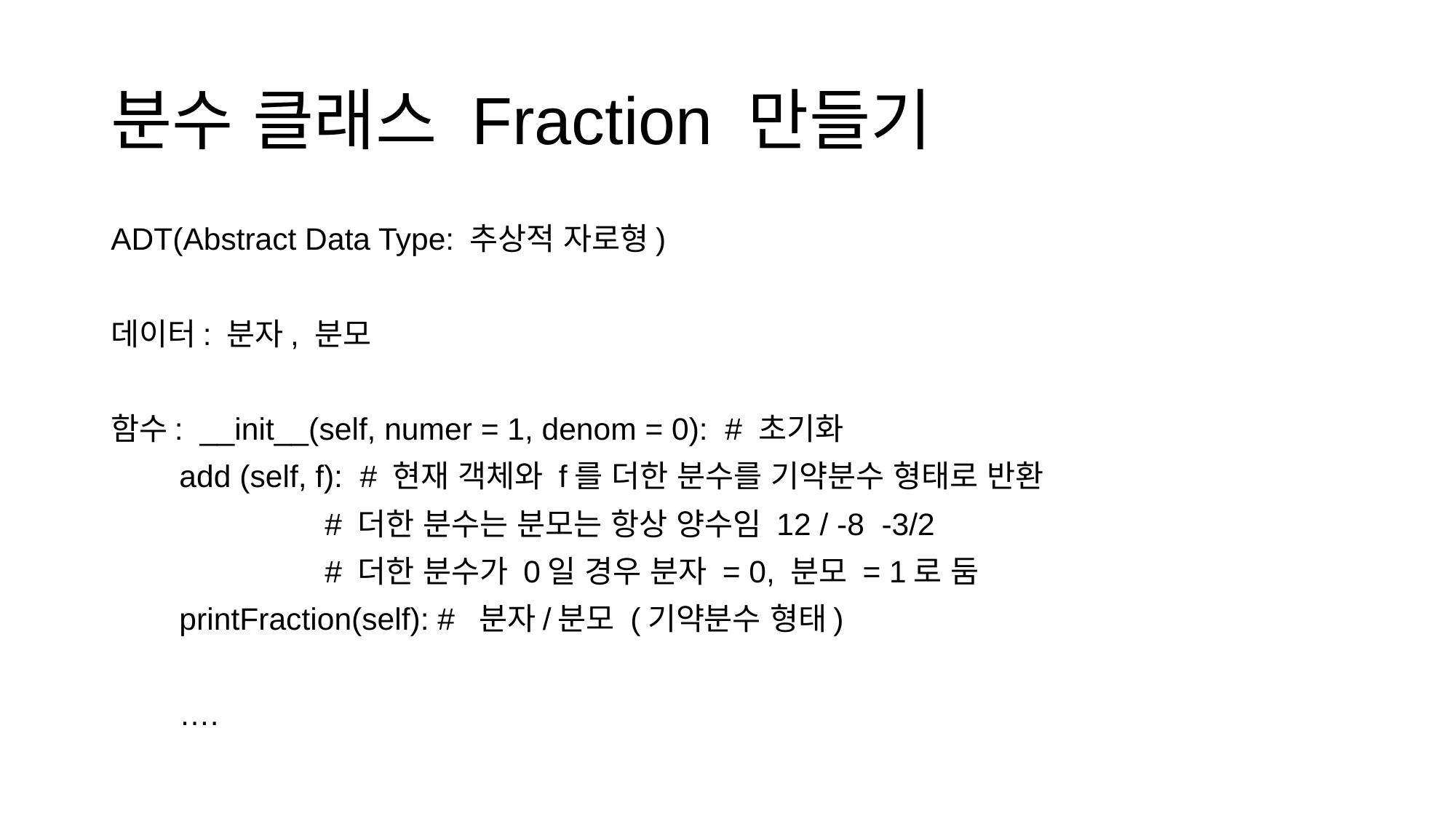

# 분수 클래스 Fraction 만들기
ADT(Abstract Data Type: 추상적 자로형)

데이터: 분자, 분모

함수:  __init__(self, numer = 1, denom = 0):  # 초기화
        add (self, f):  # 현재 객체와 f를 더한 분수를 기약분수 형태로 반환
                         # 더한 분수는 분모는 항상 양수임 12 / -8  -3/2
                         # 더한 분수가 0일 경우 분자 = 0, 분모 = 1로 둠
        printFraction(self): #  분자/분모 (기약분수 형태)

        ….